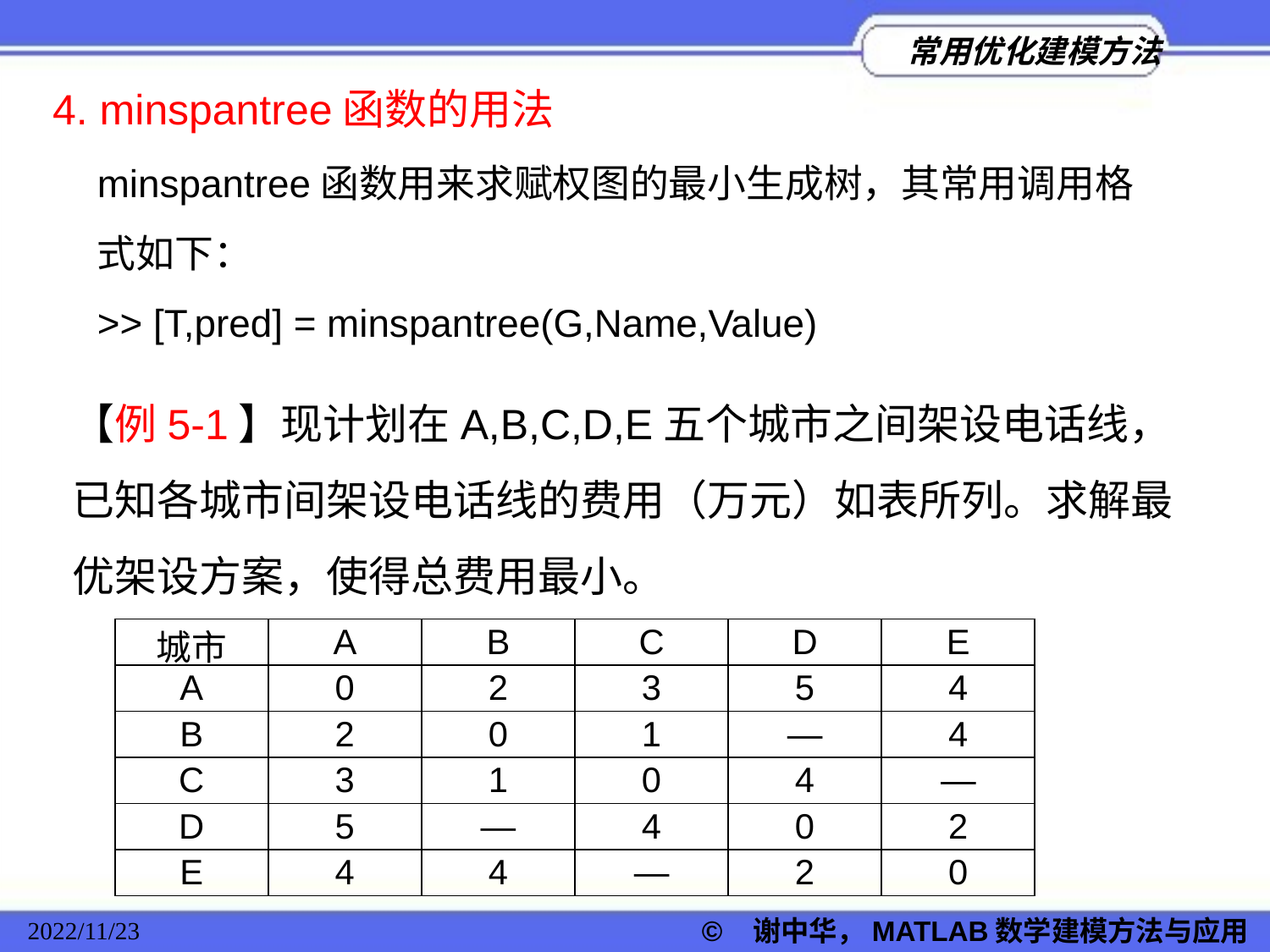

4. minspantree函数的用法
minspantree函数用来求赋权图的最小生成树，其常用调用格式如下：
>> [T,pred] = minspantree(G,Name,Value)
【例5-1】现计划在A,B,C,D,E五个城市之间架设电话线，已知各城市间架设电话线的费用（万元）如表所列。求解最优架设方案，使得总费用最小。
| 城市 | A | B | C | D | E |
| --- | --- | --- | --- | --- | --- |
| A | 0 | 2 | 3 | 5 | 4 |
| B | 2 | 0 | 1 | — | 4 |
| C | 3 | 1 | 0 | 4 | — |
| D | 5 | — | 4 | 0 | 2 |
| E | 4 | 4 | — | 2 | 0 |
2022/11/23
©   谢中华，MATLAB数学建模方法与应用